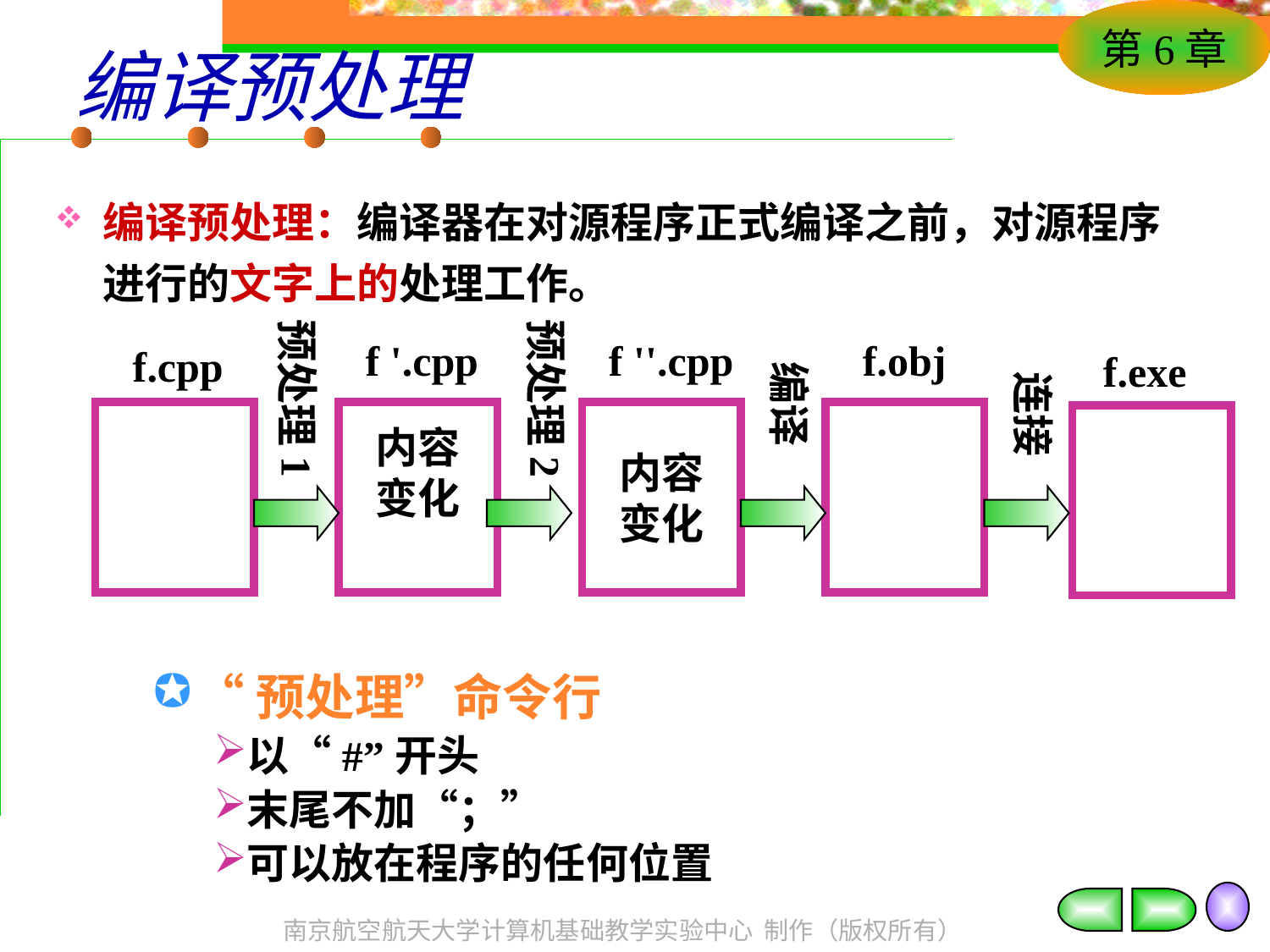

# 编译预处理
编译预处理：编译器在对源程序正式编译之前，对源程序进行的文字上的处理工作。
预处理1
预处理2
 f '.cpp
 f ''.cpp
 f.obj
 f.cpp
 f.exe
编译
连接

内容
变化

内容
变化

“预处理”命令行
以“#”开头
末尾不加“；”
可以放在程序的任何位置